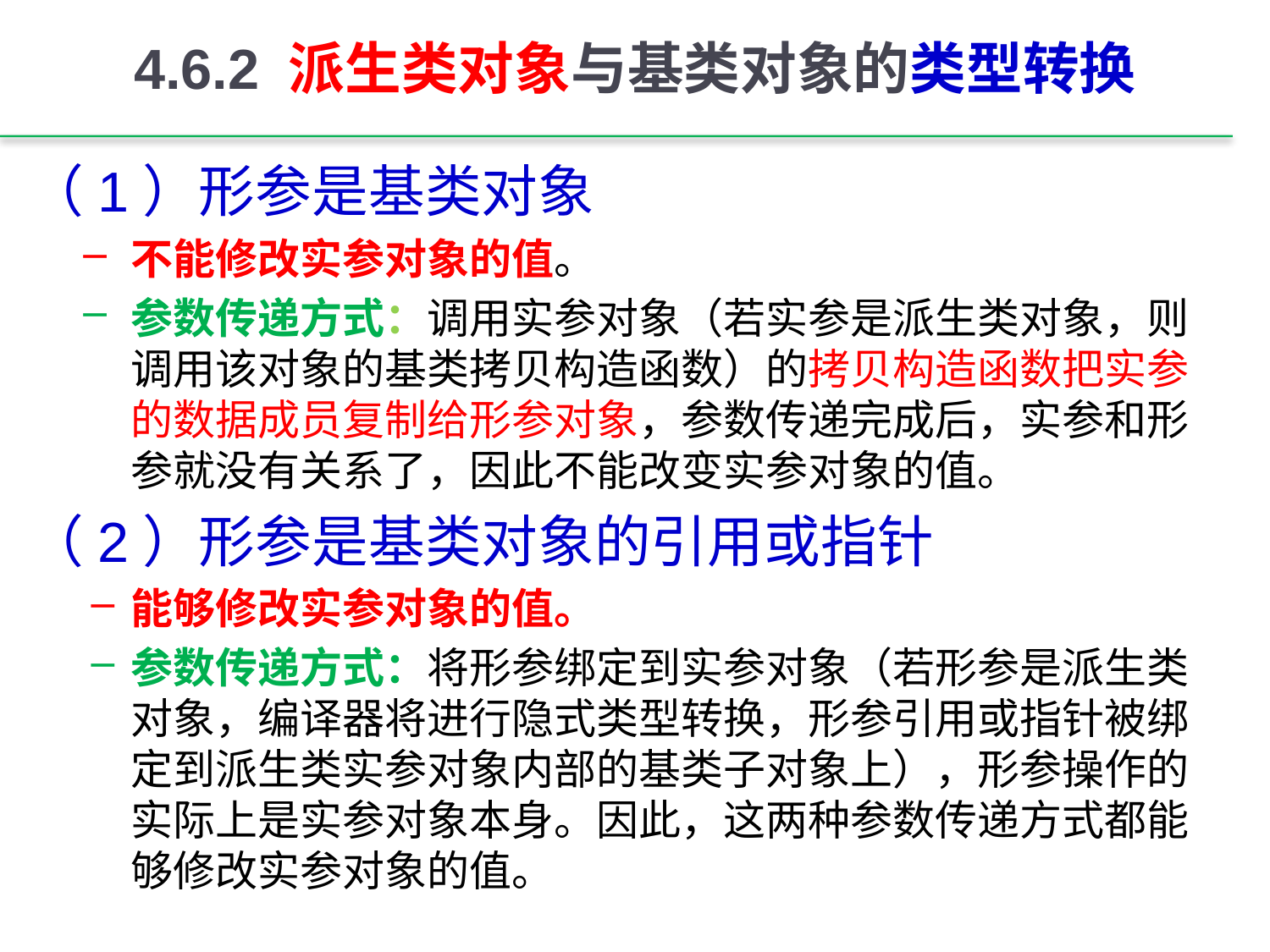

# 4.6.2 派生类对象与基类对象的类型转换
（1）形参是基类对象
不能修改实参对象的值。
参数传递方式：调用实参对象（若实参是派生类对象，则调用该对象的基类拷贝构造函数）的拷贝构造函数把实参的数据成员复制给形参对象，参数传递完成后，实参和形参就没有关系了，因此不能改变实参对象的值。
（2）形参是基类对象的引用或指针
能够修改实参对象的值。
参数传递方式：将形参绑定到实参对象（若形参是派生类对象，编译器将进行隐式类型转换，形参引用或指针被绑定到派生类实参对象内部的基类子对象上），形参操作的实际上是实参对象本身。因此，这两种参数传递方式都能够修改实参对象的值。